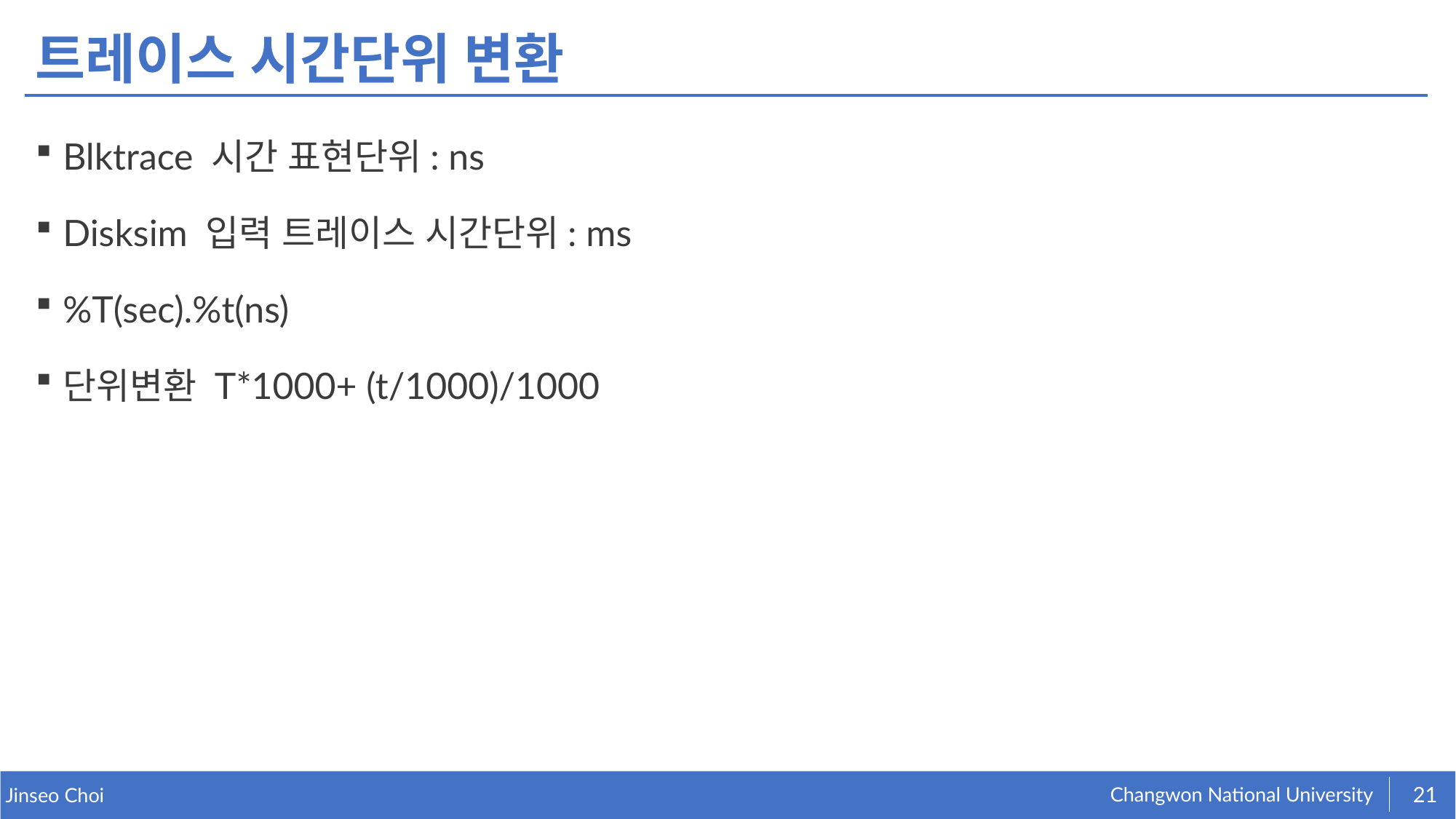

# 트레이스 시간단위 변환
Blktrace 시간 표현단위: ns
Disksim 입력 트레이스 시간단위: ms
%T(sec).%t(ns)
단위변환 T*1000+ (t/1000)/1000

21